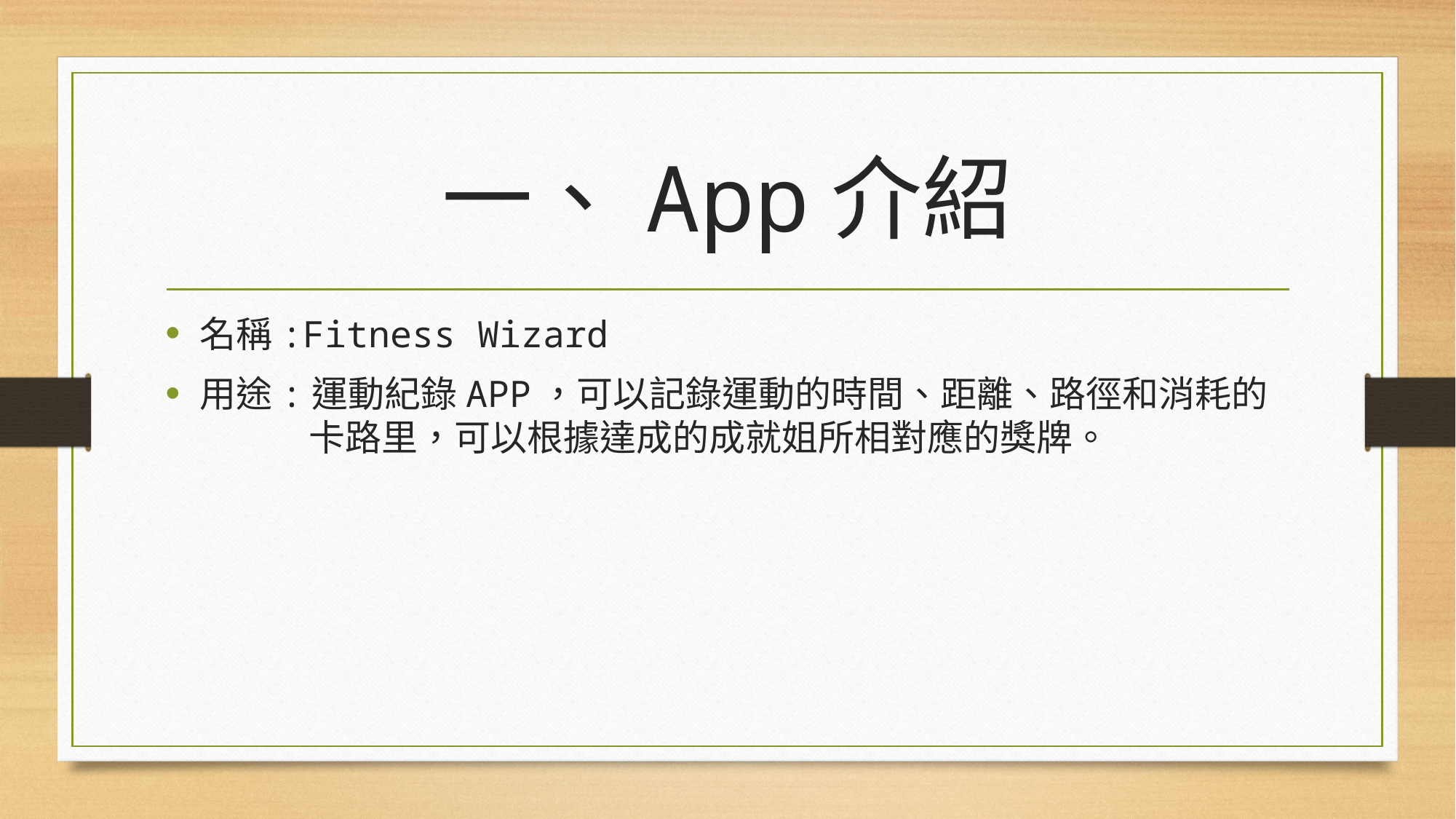

# 一、App介紹
名稱:Fitness Wizard
用途:運動紀錄APP，可以記錄運動的時間、距離、路徑和消耗的   	卡路里，可以根據達成的成就姐所相對應的獎牌。